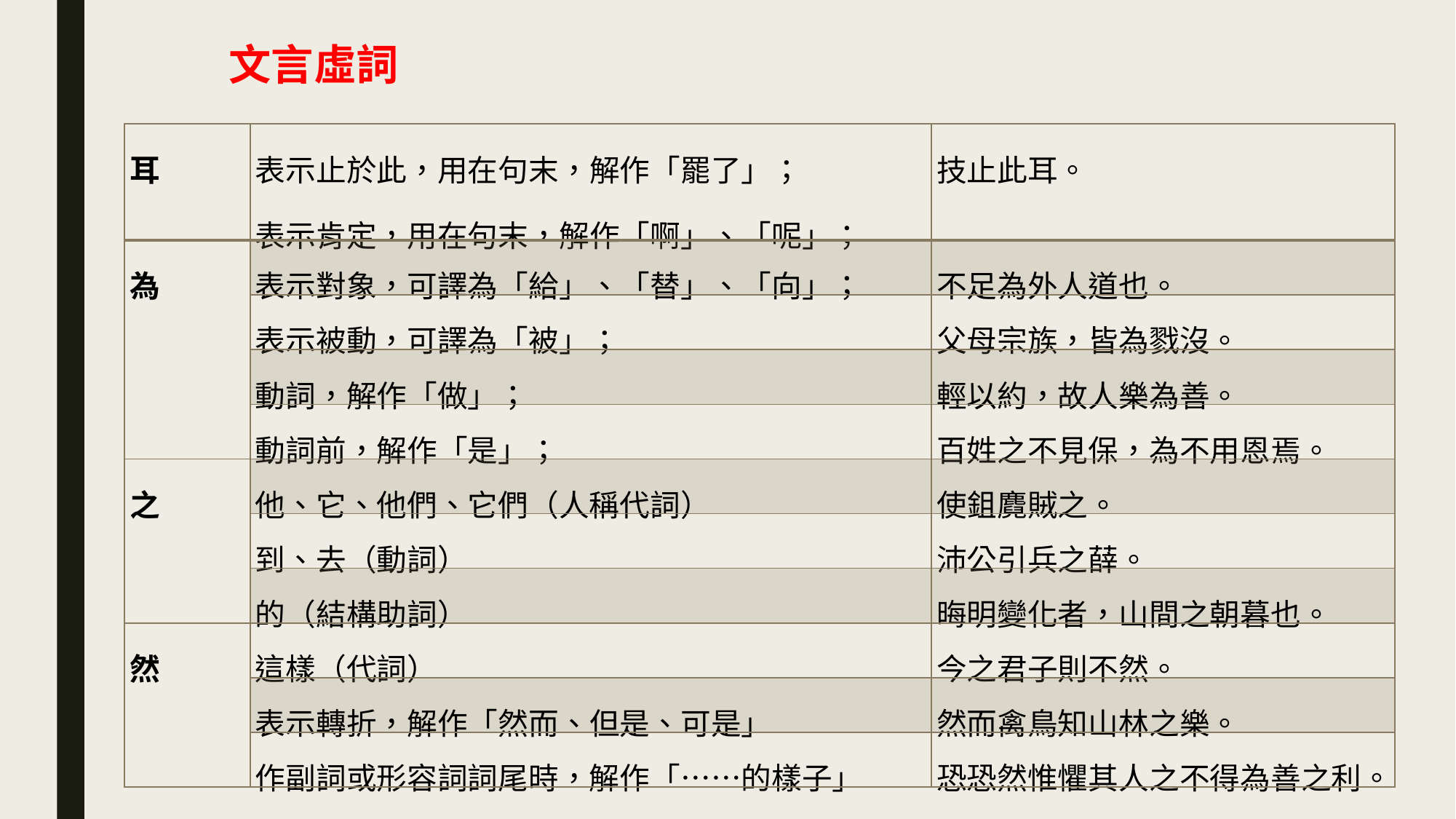

文言虛詞
| 耳 | 表示止於此，用在句末，解作「罷了」； 表示肯定，用在句末，解作「啊」、「呢」； | 技止此耳。 |
| --- | --- | --- |
| 為 | 表示對象，可譯為「給」、「替」、「向」； | 不足為外人道也。 |
|  | 表示被動，可譯為「被」； | 父母宗族，皆為戮沒。 |
|  | 動詞，解作「做」； | 輕以約，故人樂為善。 |
|  | 動詞前，解作「是」； | 百姓之不見保，為不用恩焉。 |
| 之 | 他、它、他們、它們（人稱代詞） | 使鉏麑賊之。 |
|  | 到、去（動詞） | 沛公引兵之薛。 |
|  | 的（結構助詞） | 晦明變化者，山間之朝暮也。 |
| 然 | 這樣（代詞） | 今之君子則不然。 |
|  | 表示轉折，解作「然而、但是、可是」 | 然而禽鳥知山林之樂。 |
|  | 作副詞或形容詞詞尾時，解作「⋯⋯的樣子」 | 恐恐然惟懼其人之不得為善之利。 |